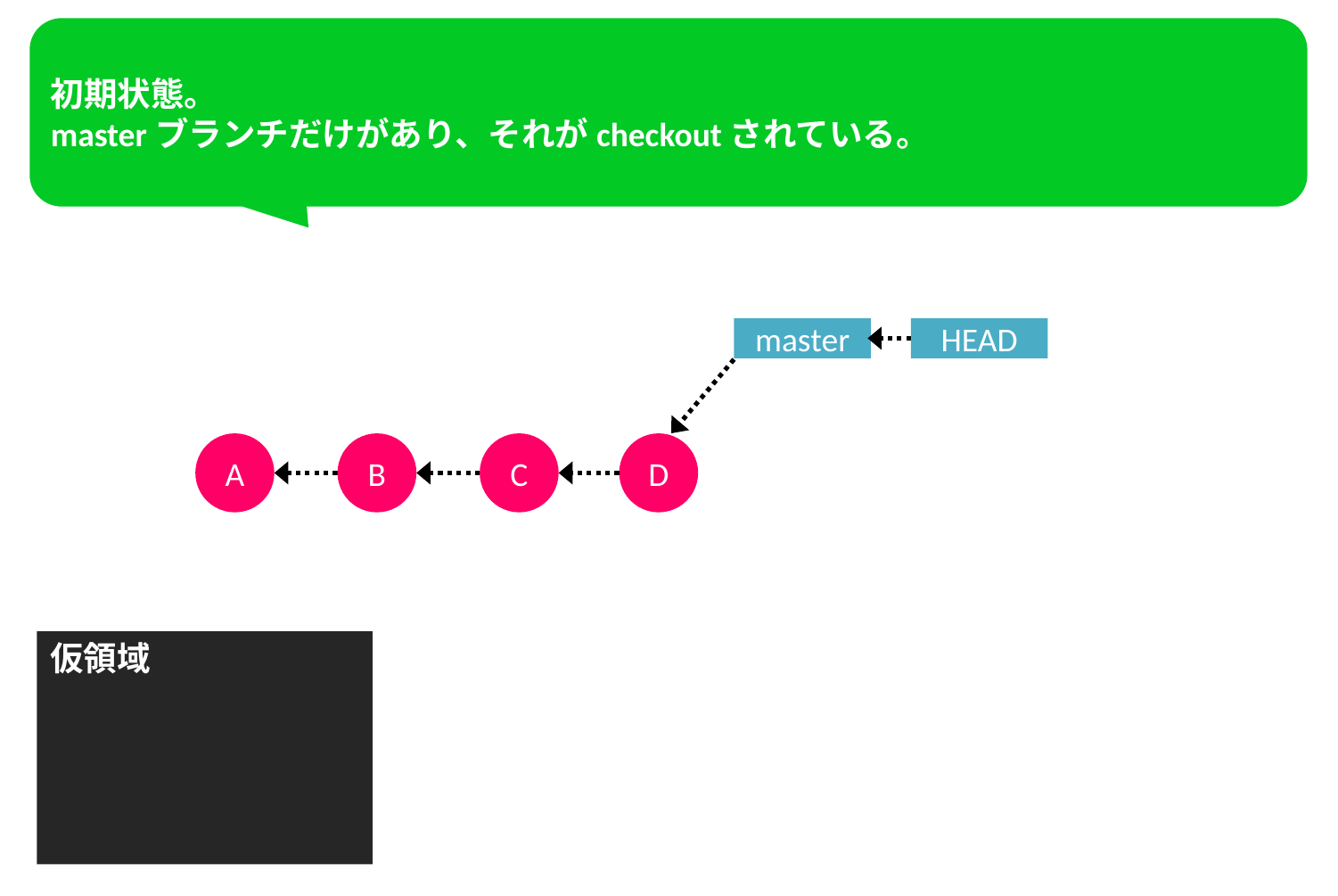

初期状態。
masterブランチだけがあり、それがcheckoutされている。

master
HEAD
A
B
C
D
仮領域